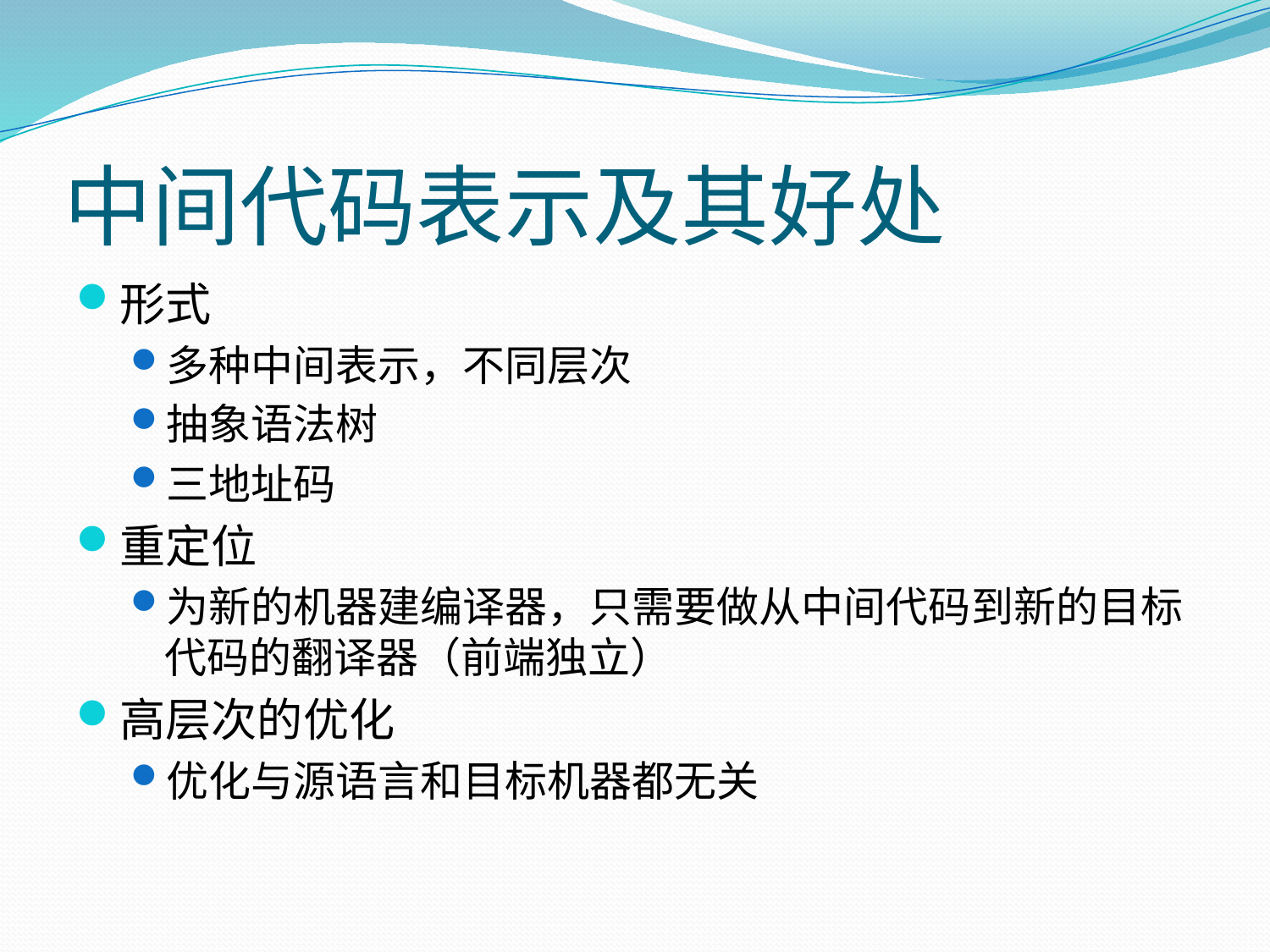

# 中间代码表示及其好处
形式
多种中间表示，不同层次
抽象语法树
三地址码
重定位
为新的机器建编译器，只需要做从中间代码到新的目标代码的翻译器（前端独立）
高层次的优化
优化与源语言和目标机器都无关